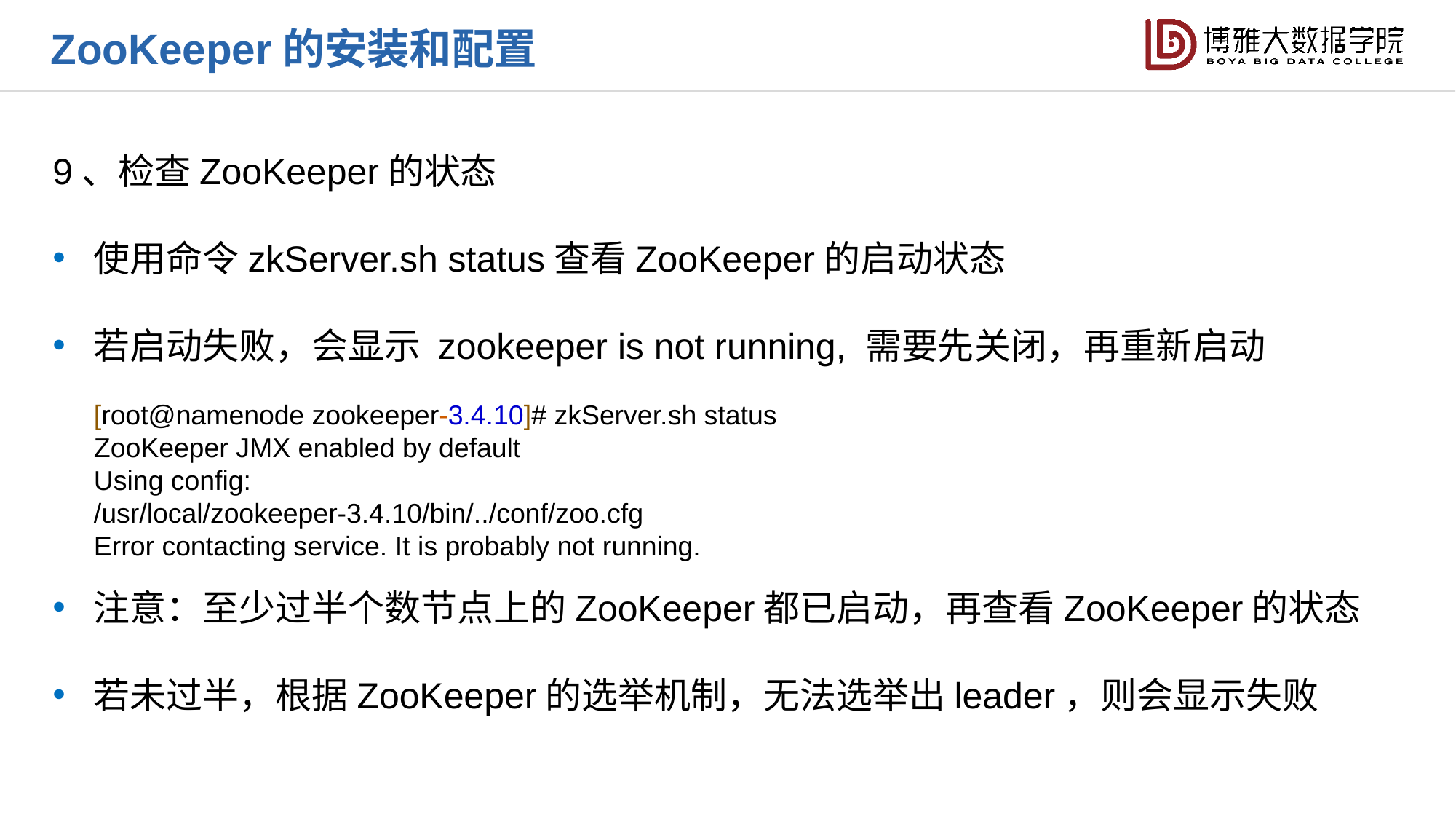

ZooKeeper的安装和配置
9、检查ZooKeeper的状态

使用命令zkServer.sh status查看ZooKeeper的启动状态

若启动失败，会显示 zookeeper is not running, 需要先关闭，再重新启动

注意：至少过半个数节点上的ZooKeeper都已启动，再查看ZooKeeper的状态

若未过半，根据ZooKeeper的选举机制，无法选举出leader，则会显示失败

[root@namenode zookeeper-3.4.10]# zkServer.sh status
ZooKeeper JMX enabled by default
Using config: /usr/local/zookeeper-3.4.10/bin/../conf/zoo.cfg
Error contacting service. It is probably not running.